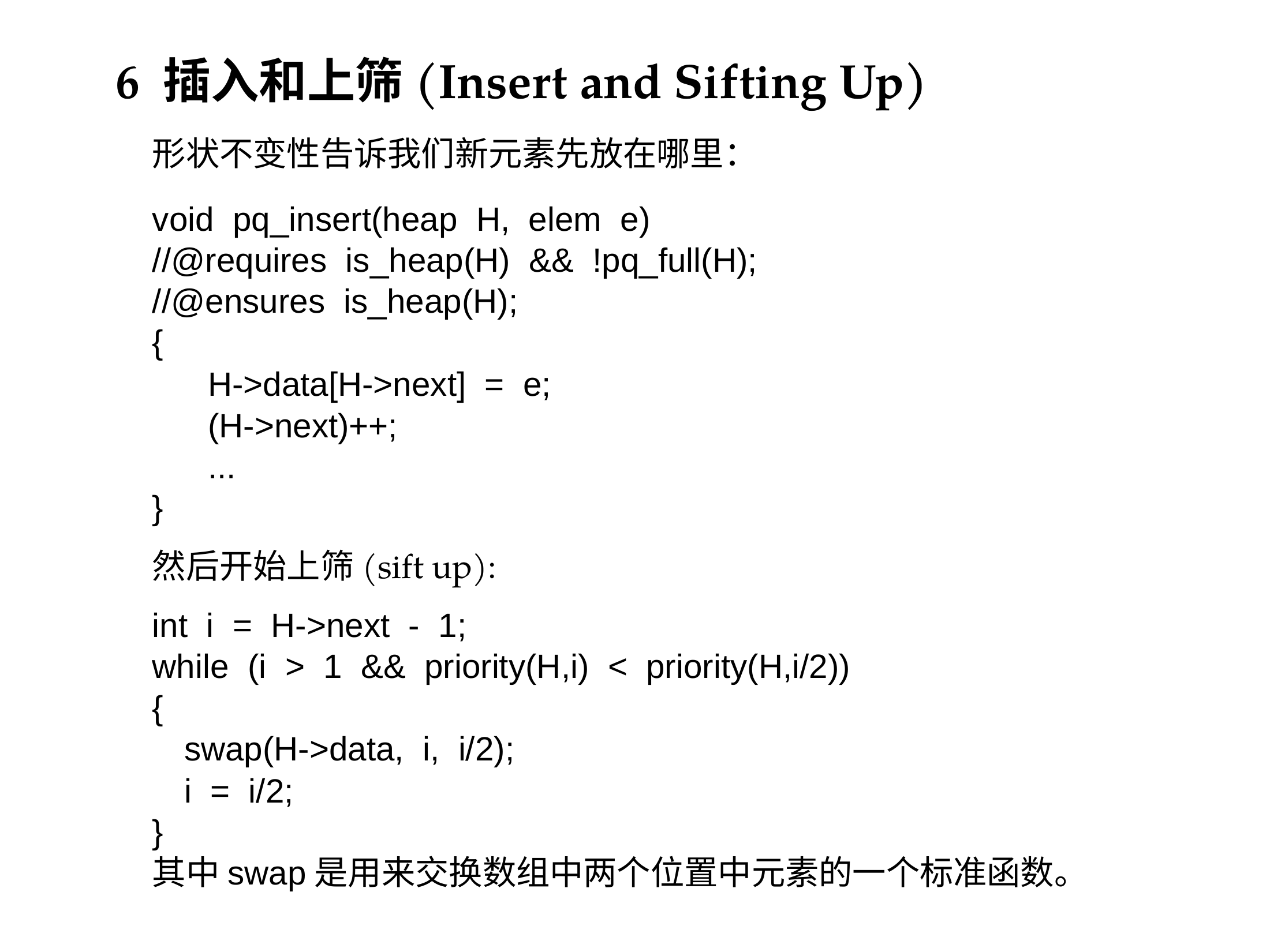

6 插入和上筛(Insert and Sifting Up)
形状不变性告诉我们新元素先放在哪里：
void  pq_insert(heap  H,  elem  e)
//@requires  is_heap(H)  &&  !pq_full(H);
//@ensures  is_heap(H);
{
H->data[H->next]  =  e;
(H->next)++;
...
}
然后开始上筛(sift up):
int  i  =  H->next  -  1;
while  (i  >  1  &&  priority(H,i)  <  priority(H,i/2))
{
swap(H->data,  i,  i/2);
i  =  i/2;
}
其中swap是用来交换数组中两个位置中元素的一个标准函数。